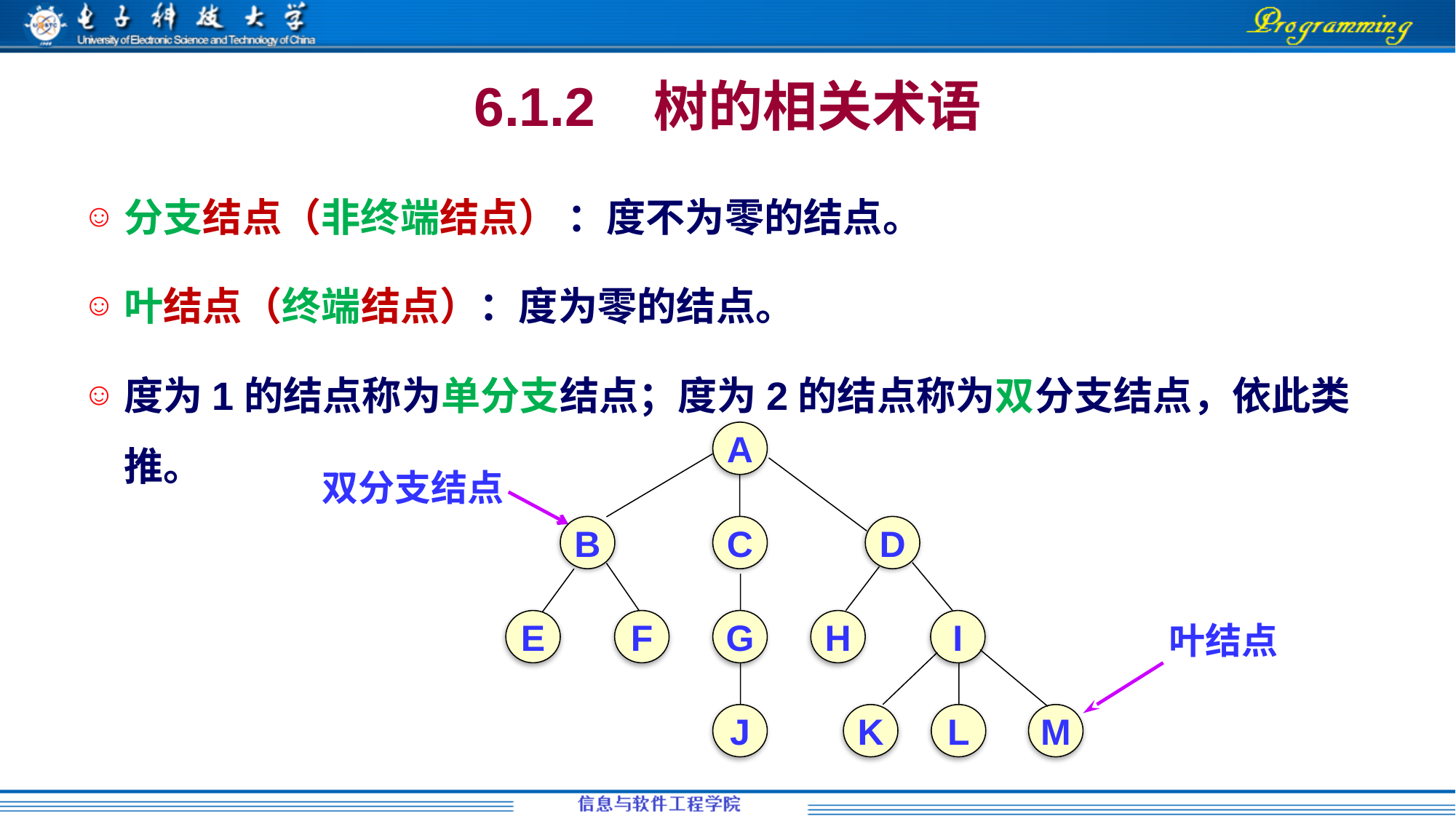

# 6.1.2   树的相关术语
分支结点（非终端结点） ：度不为零的结点。
叶结点（终端结点）：度为零的结点。
度为1的结点称为单分支结点；度为2的结点称为双分支结点，依此类推。
A

B
C
D

E
F
G
H
I

J
K
L
M
双分支结点
叶结点